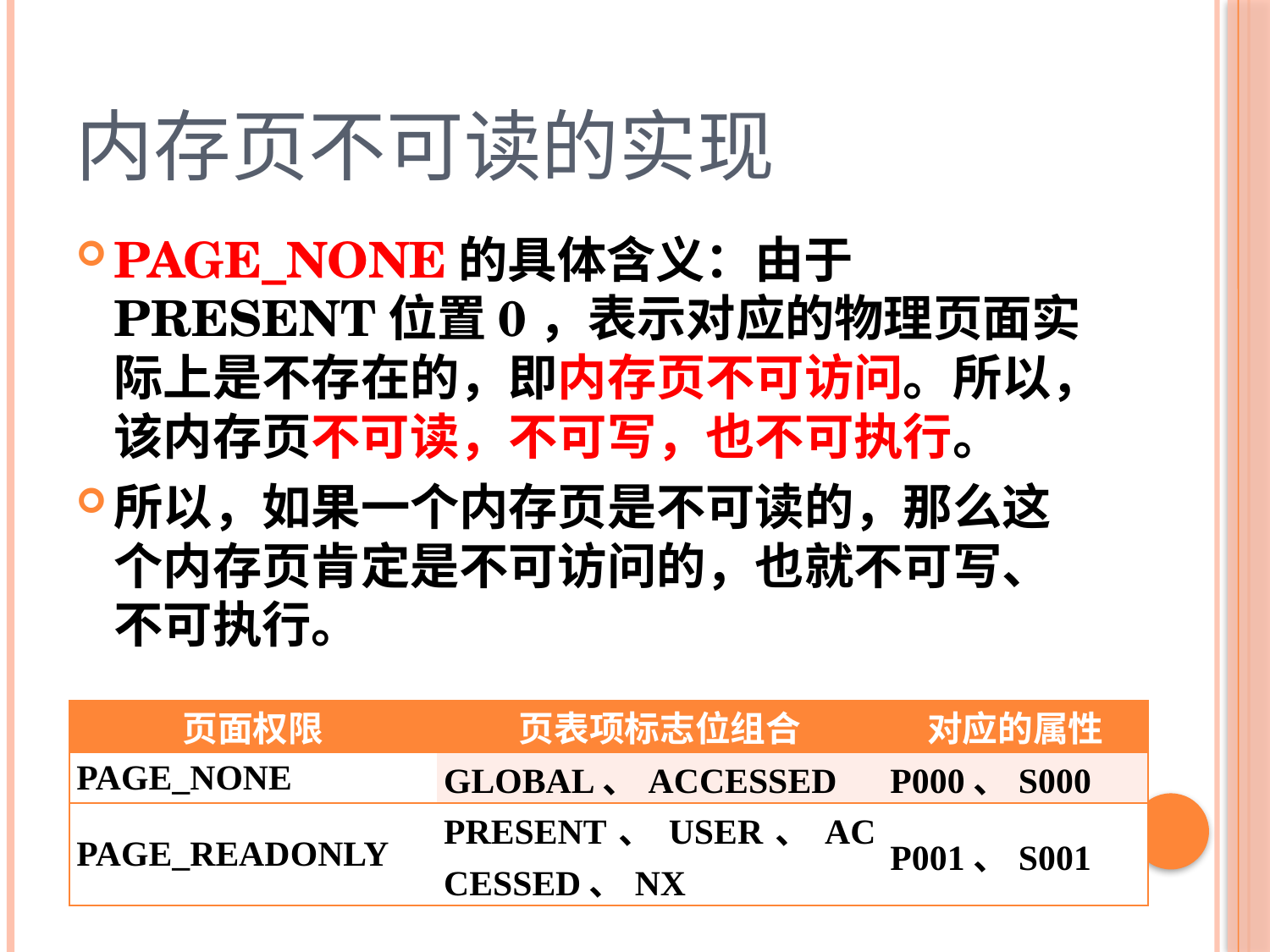

# 内存页不可读的实现
PAGE_NONE的具体含义：由于PRESENT位置0，表示对应的物理页面实际上是不存在的，即内存页不可访问。所以，该内存页不可读，不可写，也不可执行。
所以，如果一个内存页是不可读的，那么这个内存页肯定是不可访问的，也就不可写、不可执行。
| 页面权限 | 页表项标志位组合 | 对应的属性 |
| --- | --- | --- |
| PAGE\_NONE | GLOBAL、ACCESSED | P000、S000 |
| PAGE\_READONLY | PRESENT、USER、ACCESSED、NX | P001、S001 |